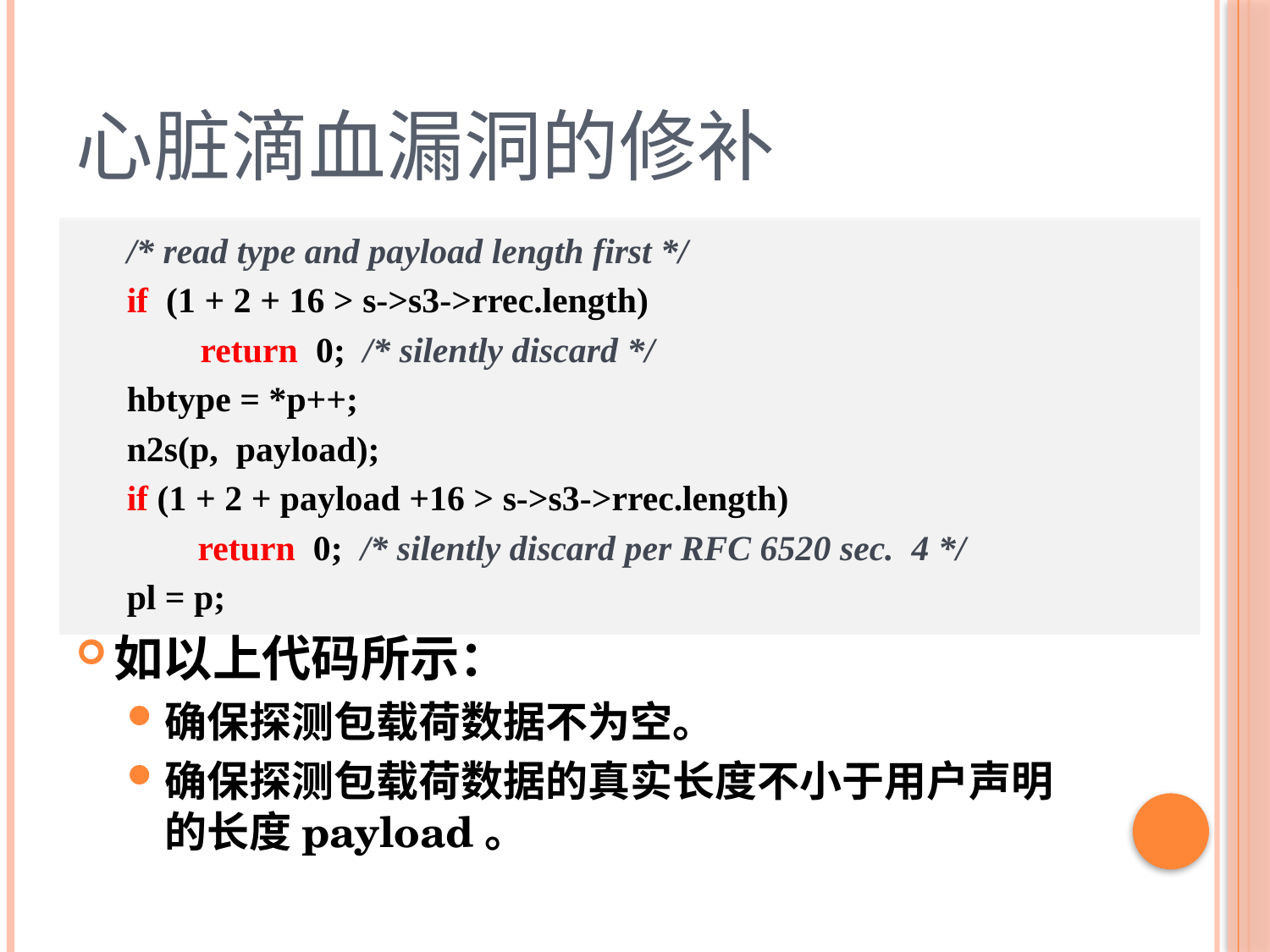

# 心脏滴血漏洞的修补

/* read type and payload length first */
if  (1 + 2 + 16 > s->s3->rrec.length)
  	    return  0;  /* silently discard */
hbtype = *p++;
n2s(p,  payload);
if (1 + 2 + payload +16 > s->s3->rrec.length)
        return  0;  /* silently discard per RFC 6520 sec.  4 */
pl = p;
如以上代码所示：
确保探测包载荷数据不为空。
确保探测包载荷数据的真实长度不小于用户声明的长度payload。